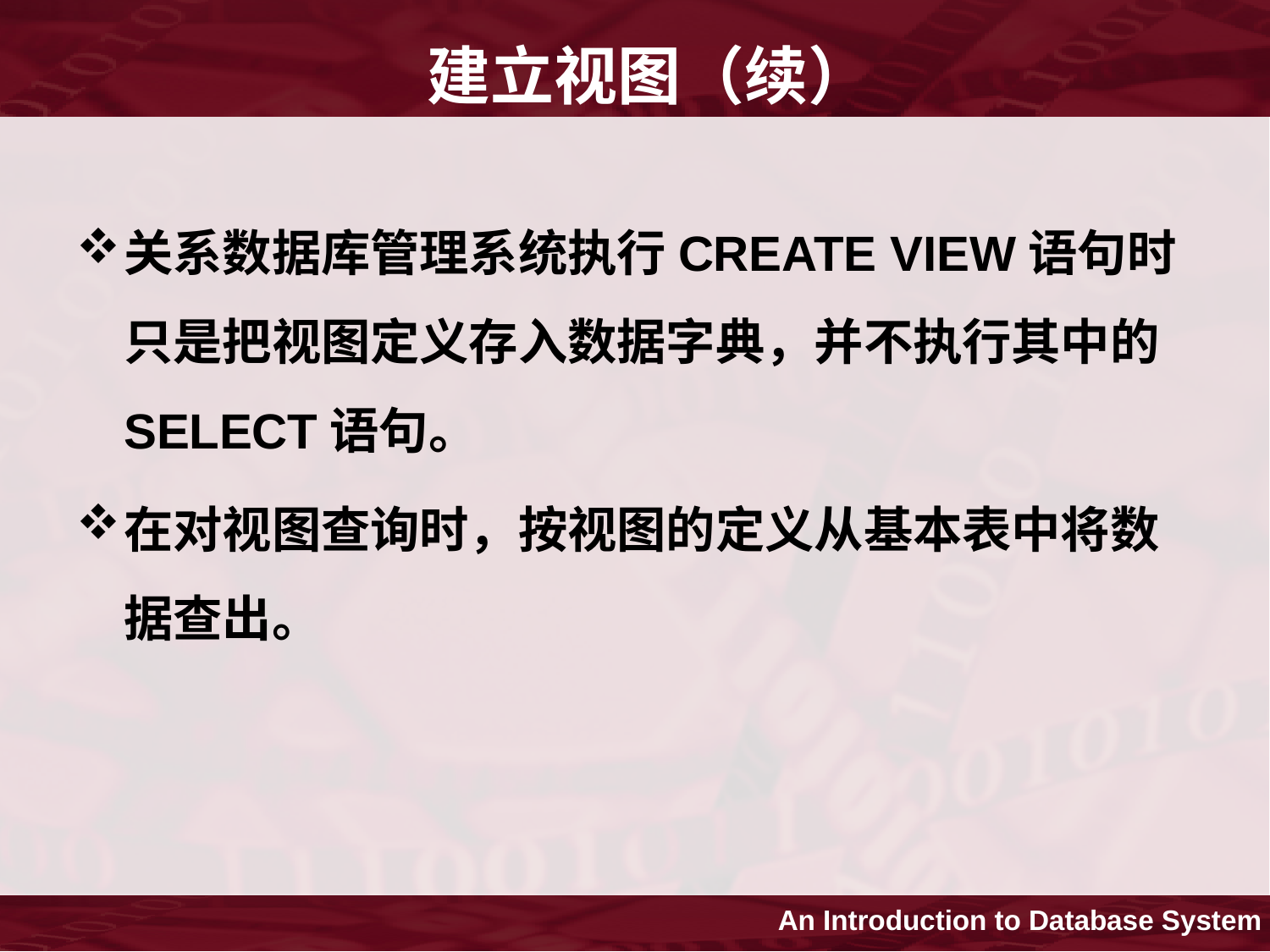

# 建立视图（续）
关系数据库管理系统执行CREATE VIEW语句时只是把视图定义存入数据字典，并不执行其中的SELECT语句。
在对视图查询时，按视图的定义从基本表中将数据查出。